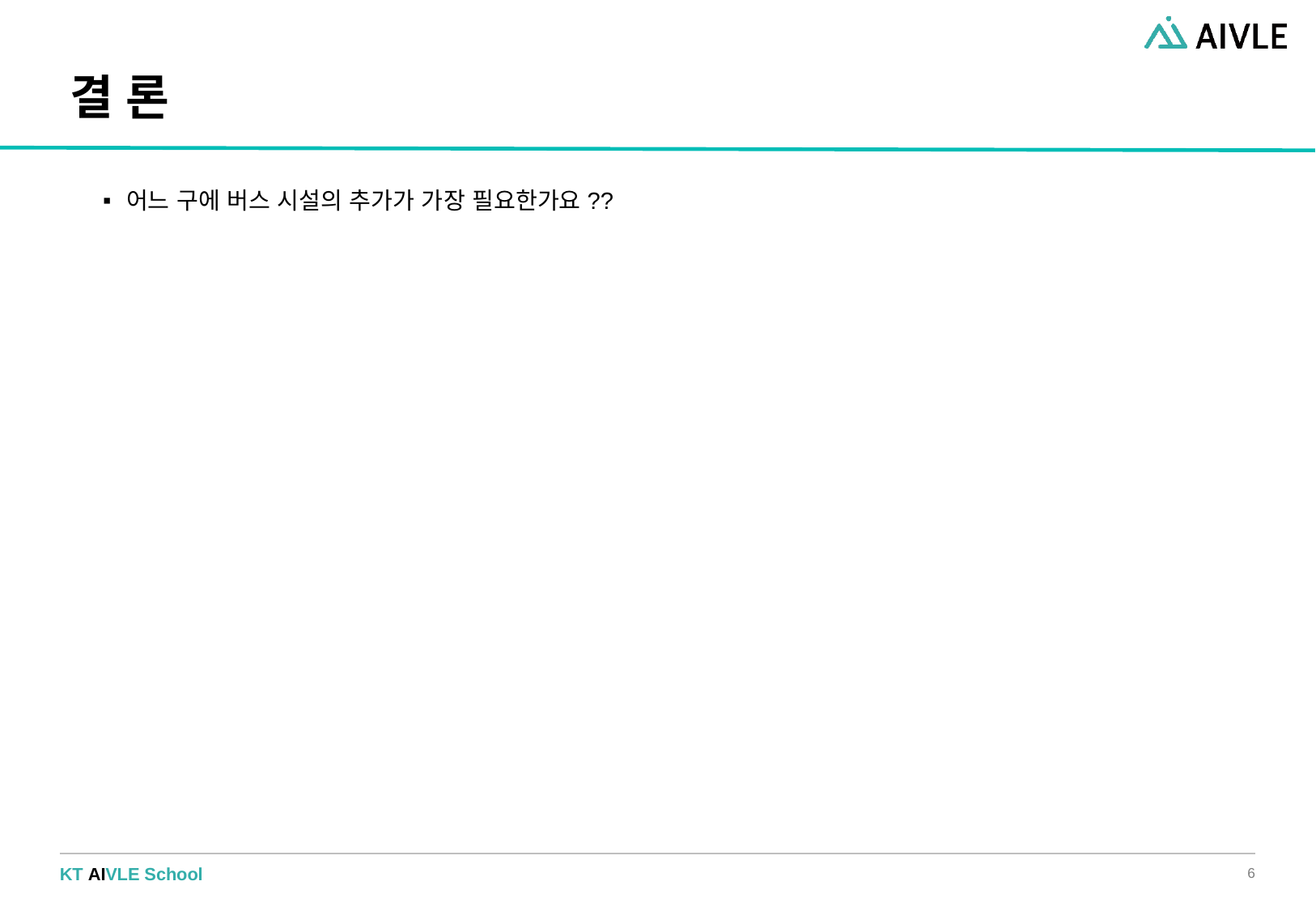

# 결 론
어느 구에 버스 시설의 추가가 가장 필요한가요??